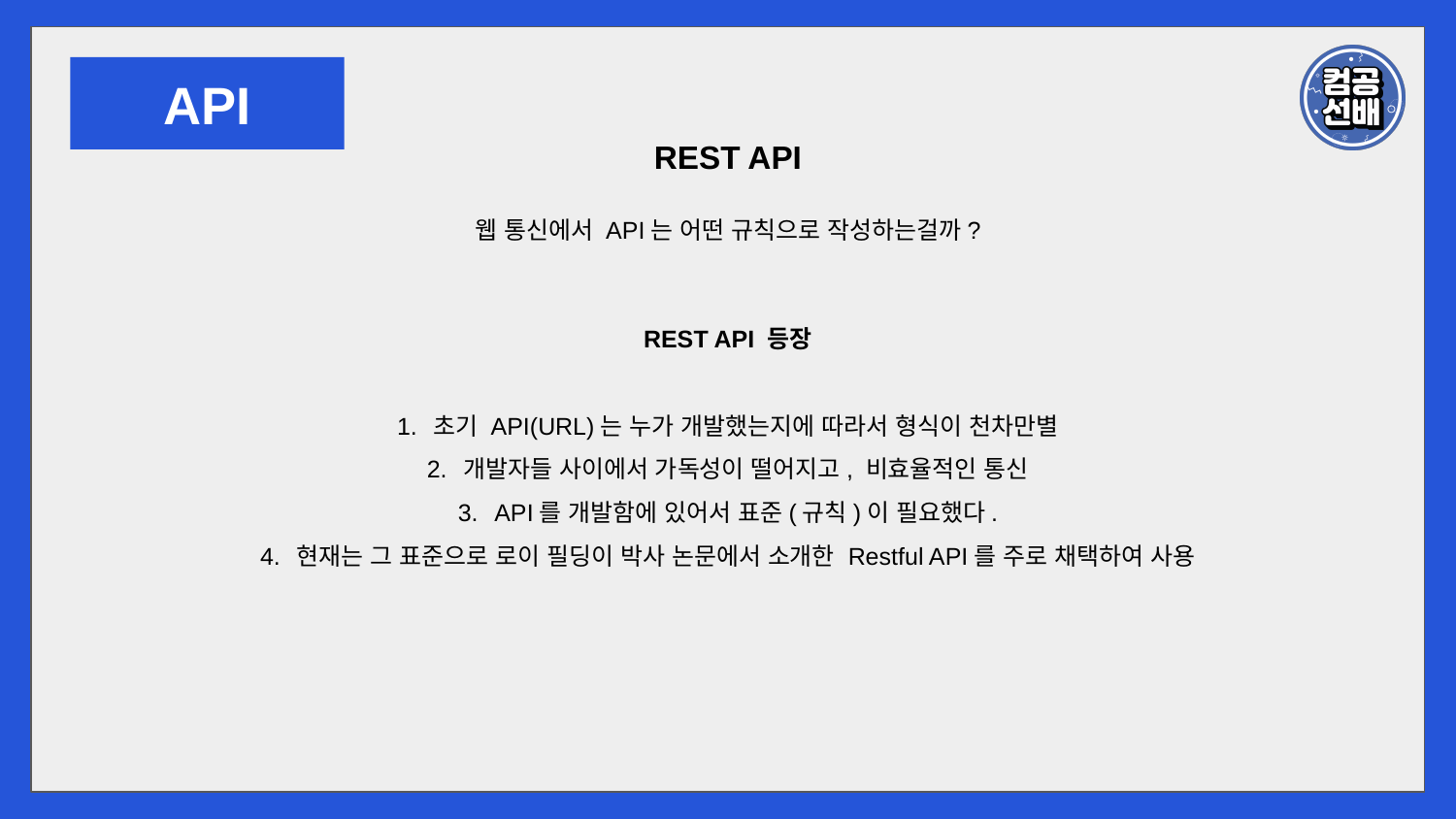

API
REST API
웹 통신에서 API는 어떤 규칙으로 작성하는걸까?
REST API 등장

초기 API(URL)는 누가 개발했는지에 따라서 형식이 천차만별
개발자들 사이에서 가독성이 떨어지고, 비효율적인 통신
API를 개발함에 있어서 표준(규칙)이 필요했다.
현재는 그 표준으로 로이 필딩이 박사 논문에서 소개한 Restful API를 주로 채택하여 사용